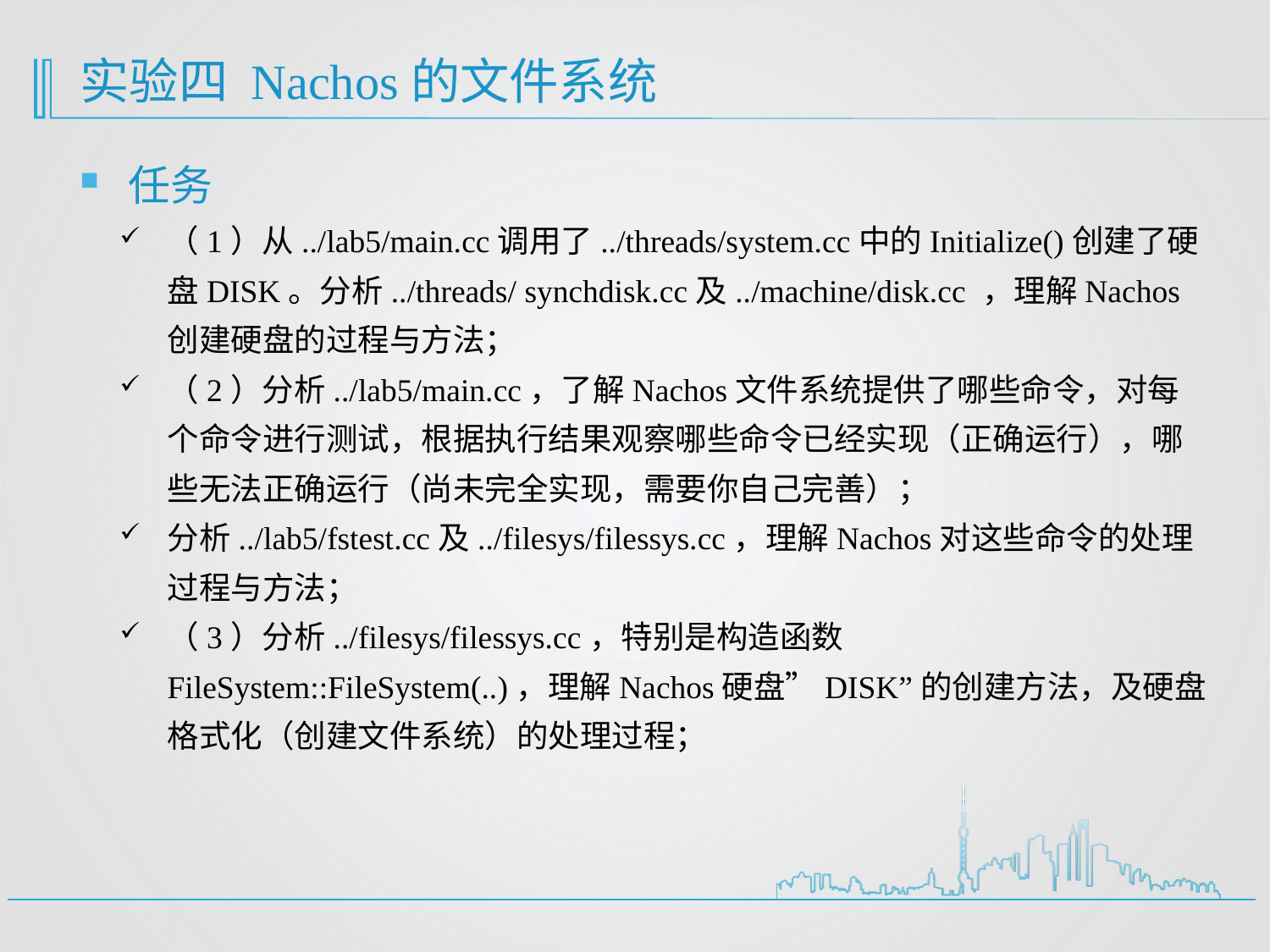

# 实验四 Nachos的文件系统
任务
（1）从../lab5/main.cc调用了../threads/system.cc中的Initialize()创建了硬盘DISK。分析../threads/ synchdisk.cc及../machine/disk.cc ，理解Nachos创建硬盘的过程与方法；
（2）分析../lab5/main.cc，了解Nachos文件系统提供了哪些命令，对每个命令进行测试，根据执行结果观察哪些命令已经实现（正确运行），哪些无法正确运行（尚未完全实现，需要你自己完善）；
分析../lab5/fstest.cc及../filesys/filessys.cc，理解Nachos对这些命令的处理过程与方法；
（3）分析../filesys/filessys.cc，特别是构造函数FileSystem::FileSystem(..)，理解Nachos硬盘”DISK”的创建方法，及硬盘格式化（创建文件系统）的处理过程；